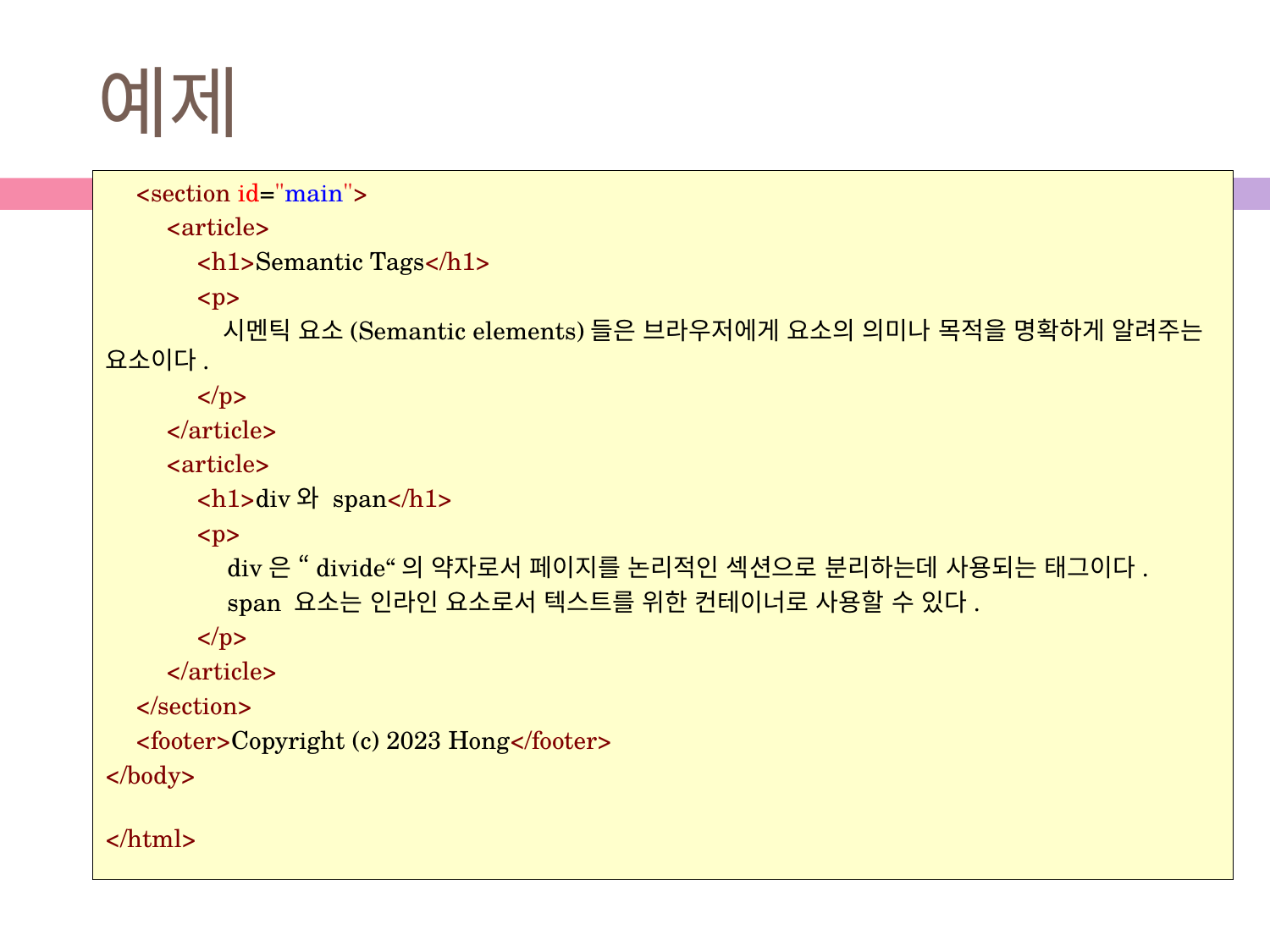

# 예제
    <section id="main">
        <article>
            <h1>Semantic Tags</h1>
            <p>
                시멘틱 요소(Semantic elements)들은 브라우저에게 요소의 의미나 목적을 명확하게 알려주는 요소이다.
            </p>
        </article>
        <article>
            <h1>div와 span</h1>
            <p>
                div은 “divide“의 약자로서 페이지를 논리적인 섹션으로 분리하는데 사용되는 태그이다.
                span 요소는 인라인 요소로서 텍스트를 위한 컨테이너로 사용할 수 있다.
            </p>
        </article>
    </section>
    <footer>Copyright (c) 2023 Hong</footer>
</body>
</html>